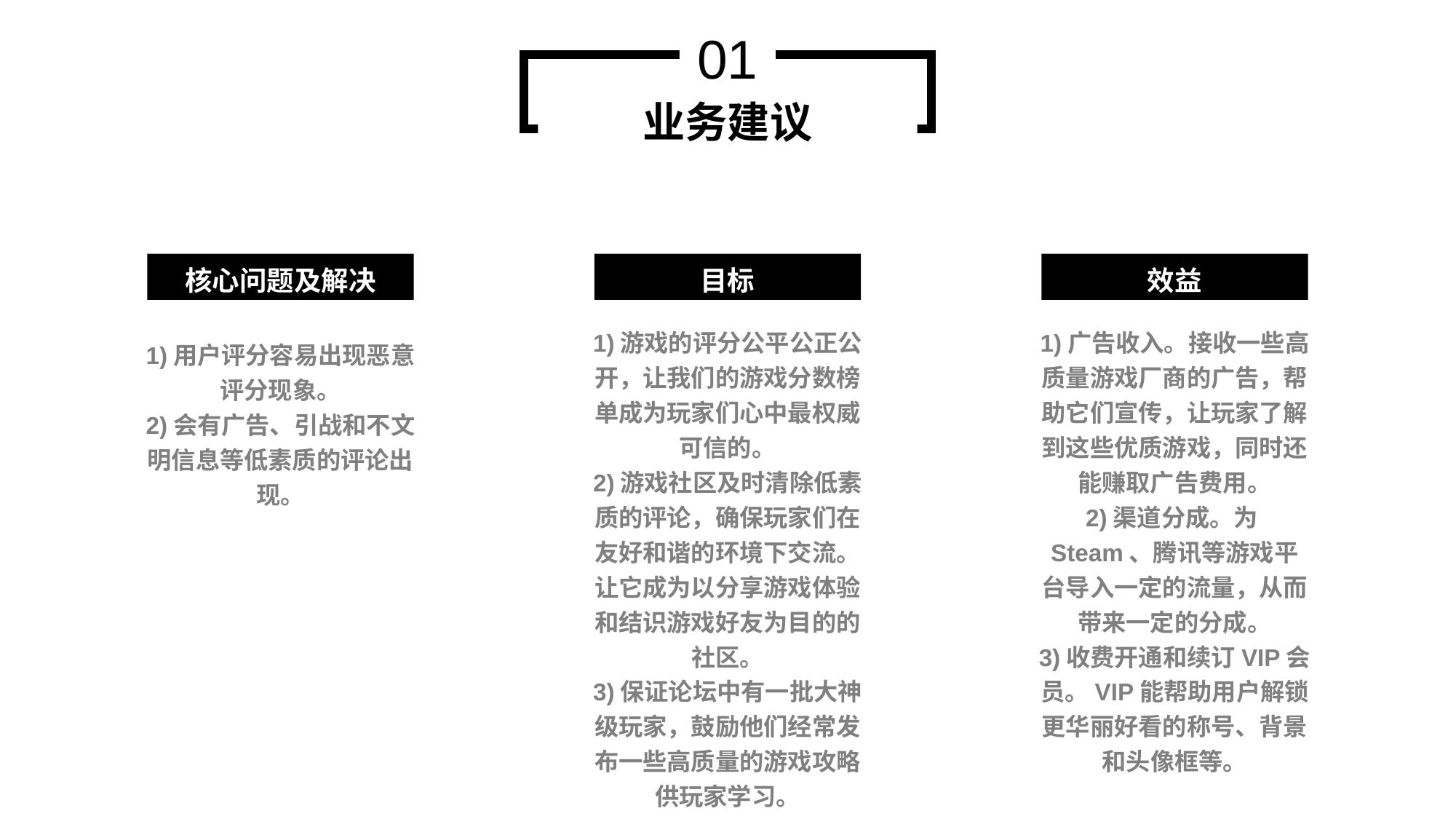

01

业务建议
核心问题及解决
1)用户评分容易出现恶意评分现象。
2)会有广告、引战和不文明信息等低素质的评论出现。
目标
1)游戏的评分公平公正公开，让我们的游戏分数榜单成为玩家们心中最权威可信的。
2)游戏社区及时清除低素质的评论，确保玩家们在友好和谐的环境下交流。让它成为以分享游戏体验和结识游戏好友为目的的社区。
3)保证论坛中有一批大神级玩家，鼓励他们经常发布一些高质量的游戏攻略供玩家学习。
效益
1)广告收入。接收一些高质量游戏厂商的广告，帮助它们宣传，让玩家了解到这些优质游戏，同时还能赚取广告费用。
2)渠道分成。为Steam、腾讯等游戏平台导入一定的流量，从而带来一定的分成。
3)收费开通和续订VIP会员。VIP能帮助用户解锁更华丽好看的称号、背景和头像框等。